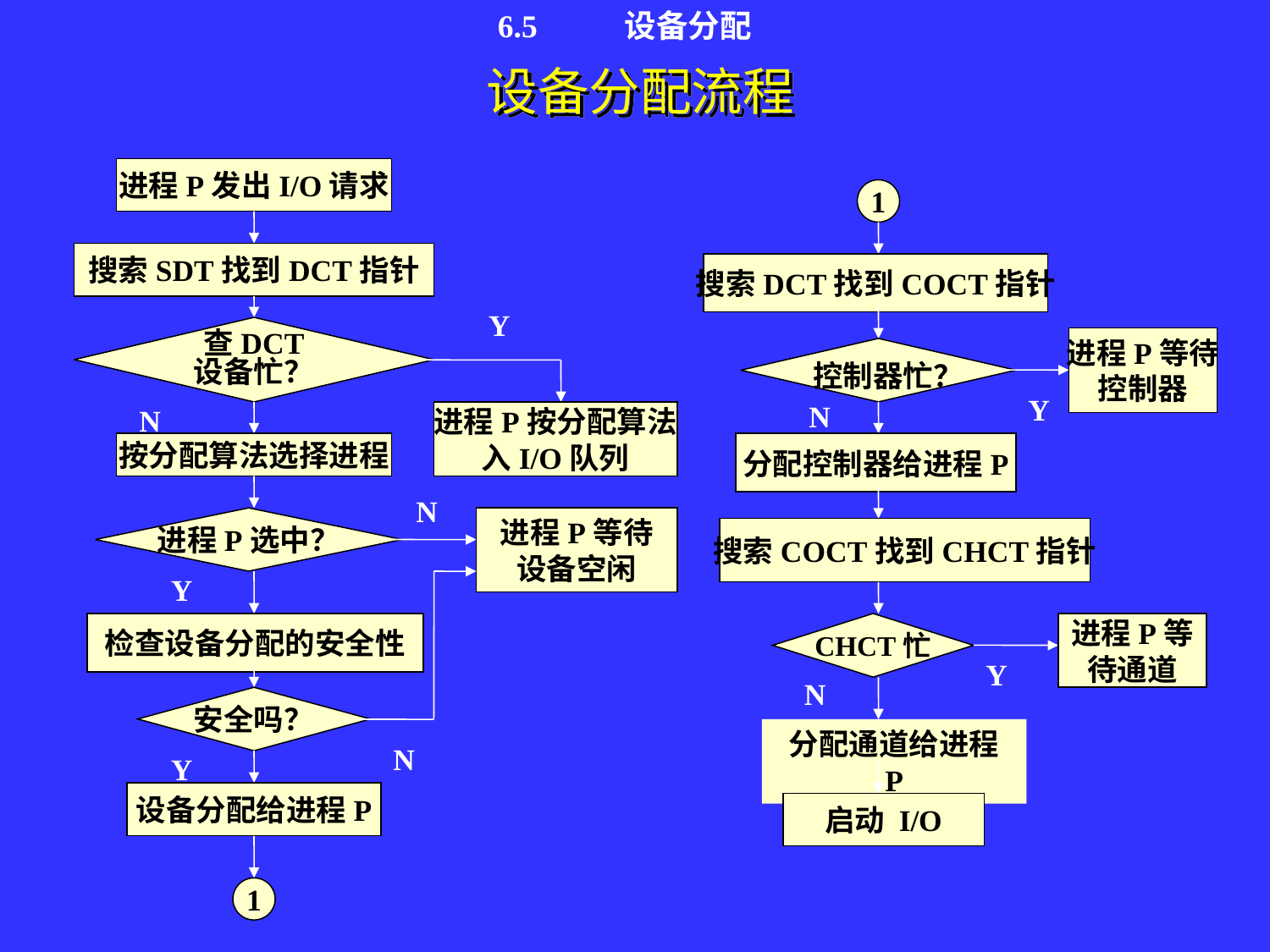

6.5  	设备分配
设备分配流程
进程P发出I/O请求
1

搜索SDT找到DCT指针
搜索DCT找到COCT指针

Y

查DCT
设备忙？
进程P等待
控制器
 控制器忙？

Y
N
N

进程P按分配算法
入I/O队列

按分配算法选择进程
分配控制器给进程P

N

进程P选中？
进程P等待
设备空闲
搜索COCT找到CHCT指针

Y

检查设备分配的安全性
CHCT忙
进程P等
待通道

Y

N

安全吗？

分配通道给进程 P
N
Y

设备分配给进程P
启动 I/O

1